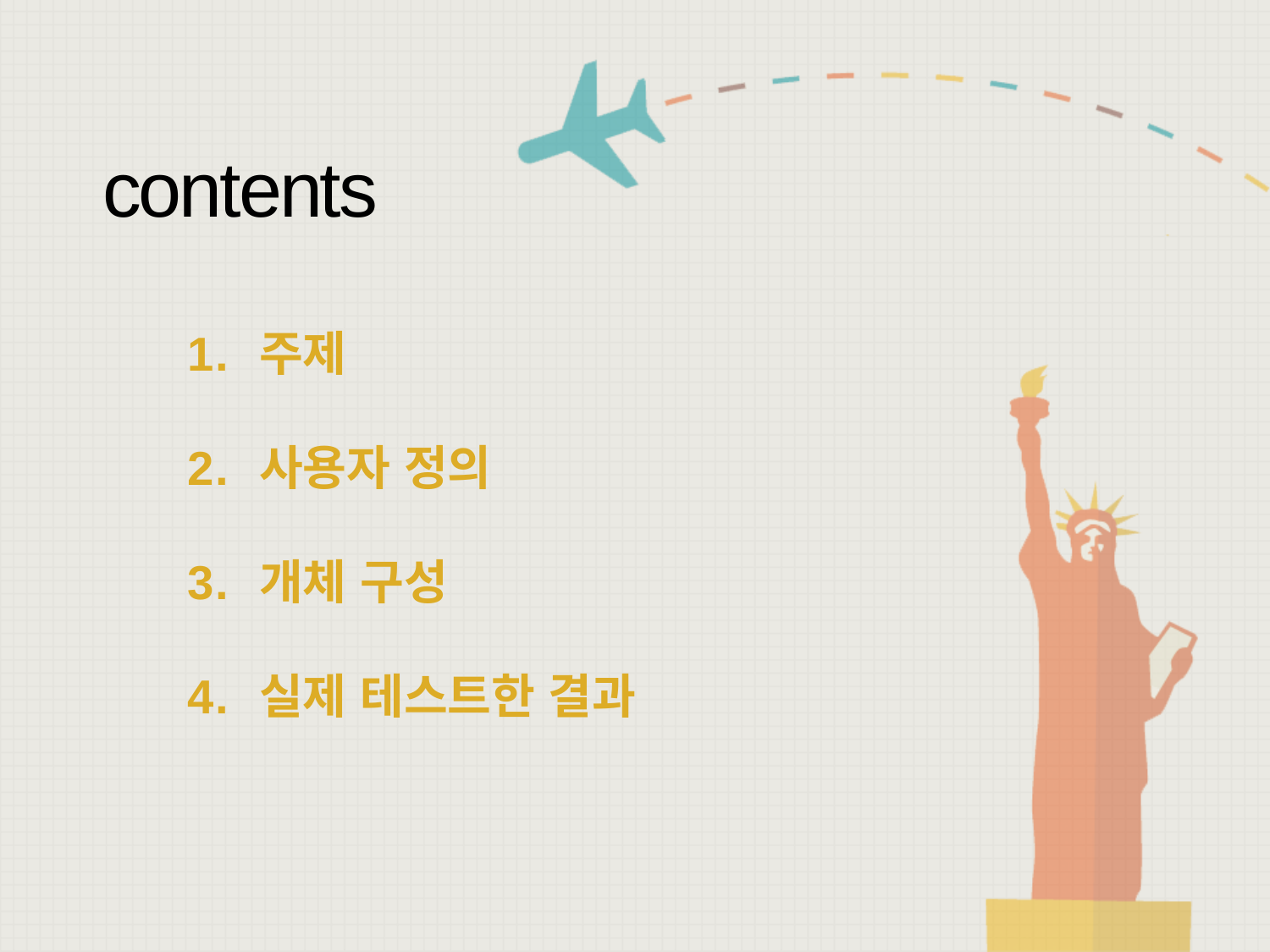

contents
주제

사용자 정의

개체 구성

실제 테스트한 결과